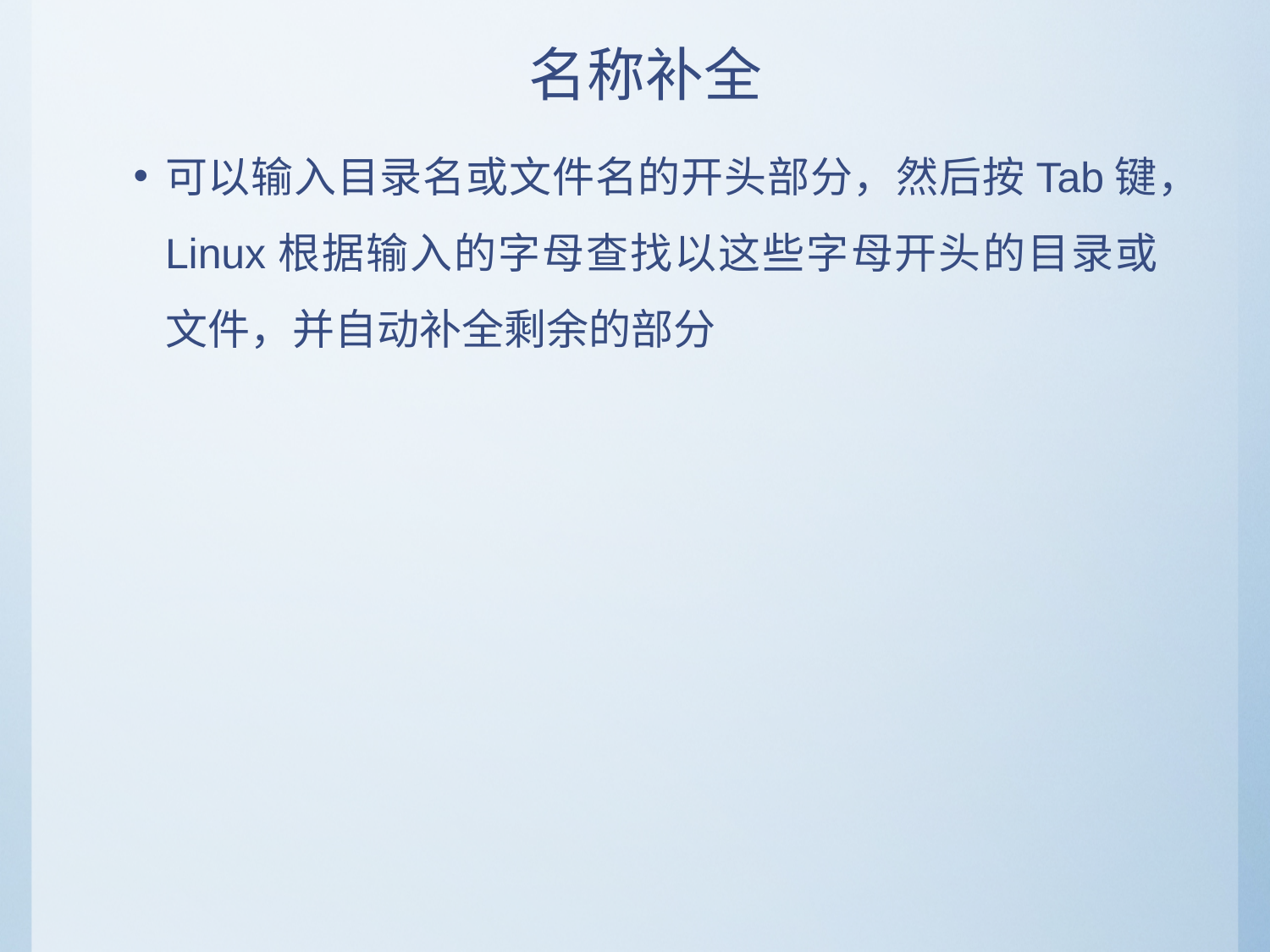

# 名称补全
可以输入目录名或文件名的开头部分，然后按Tab键，Linux根据输入的字母查找以这些字母开头的目录或文件，并自动补全剩余的部分